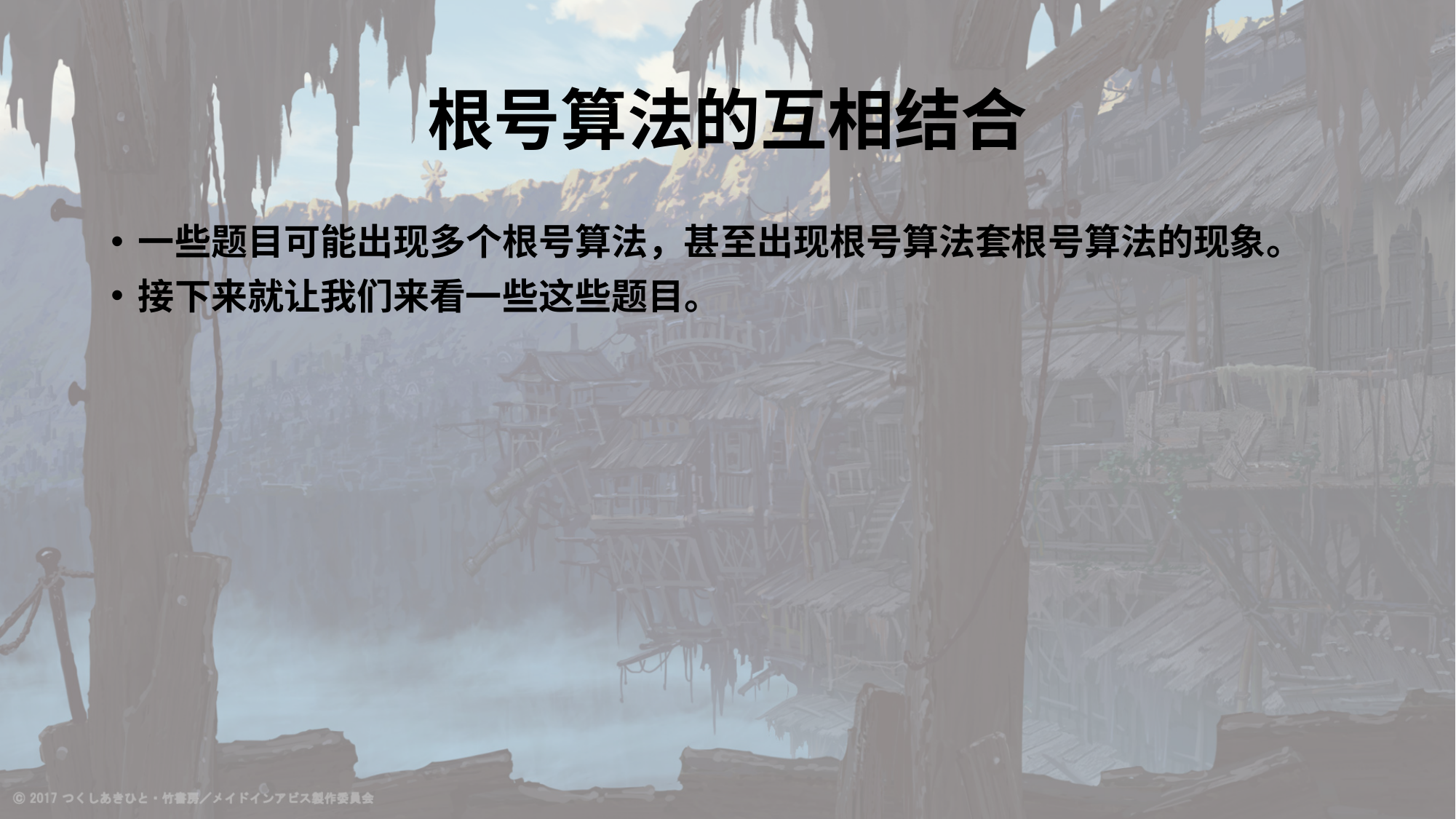

# 根号算法的互相结合
一些题目可能出现多个根号算法，甚至出现根号算法套根号算法的现象。
接下来就让我们来看一些这些题目。